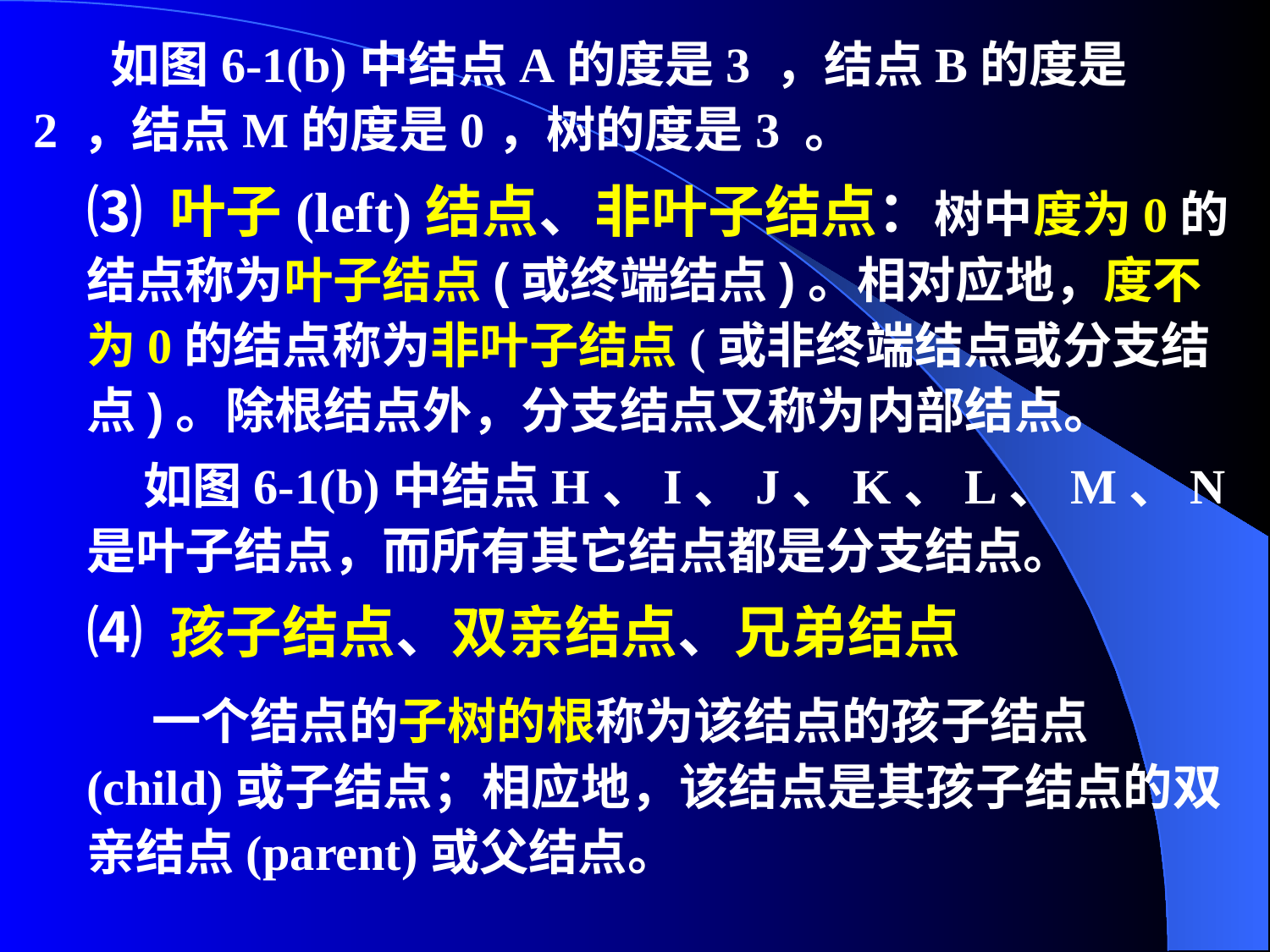

如图6-1(b)中结点A的度是3 ，结点B的度是2 ，结点M的度是0，树的度是3 。
⑶ 叶子(left)结点、非叶子结点：树中度为0的结点称为叶子结点(或终端结点)。相对应地，度不为0的结点称为非叶子结点(或非终端结点或分支结点)。除根结点外，分支结点又称为内部结点。
    如图6-1(b)中结点H、I、J、K、L、M、N是叶子结点，而所有其它结点都是分支结点。
⑷ 孩子结点、双亲结点、兄弟结点
    一个结点的子树的根称为该结点的孩子结点(child)或子结点；相应地，该结点是其孩子结点的双亲结点(parent)或父结点。